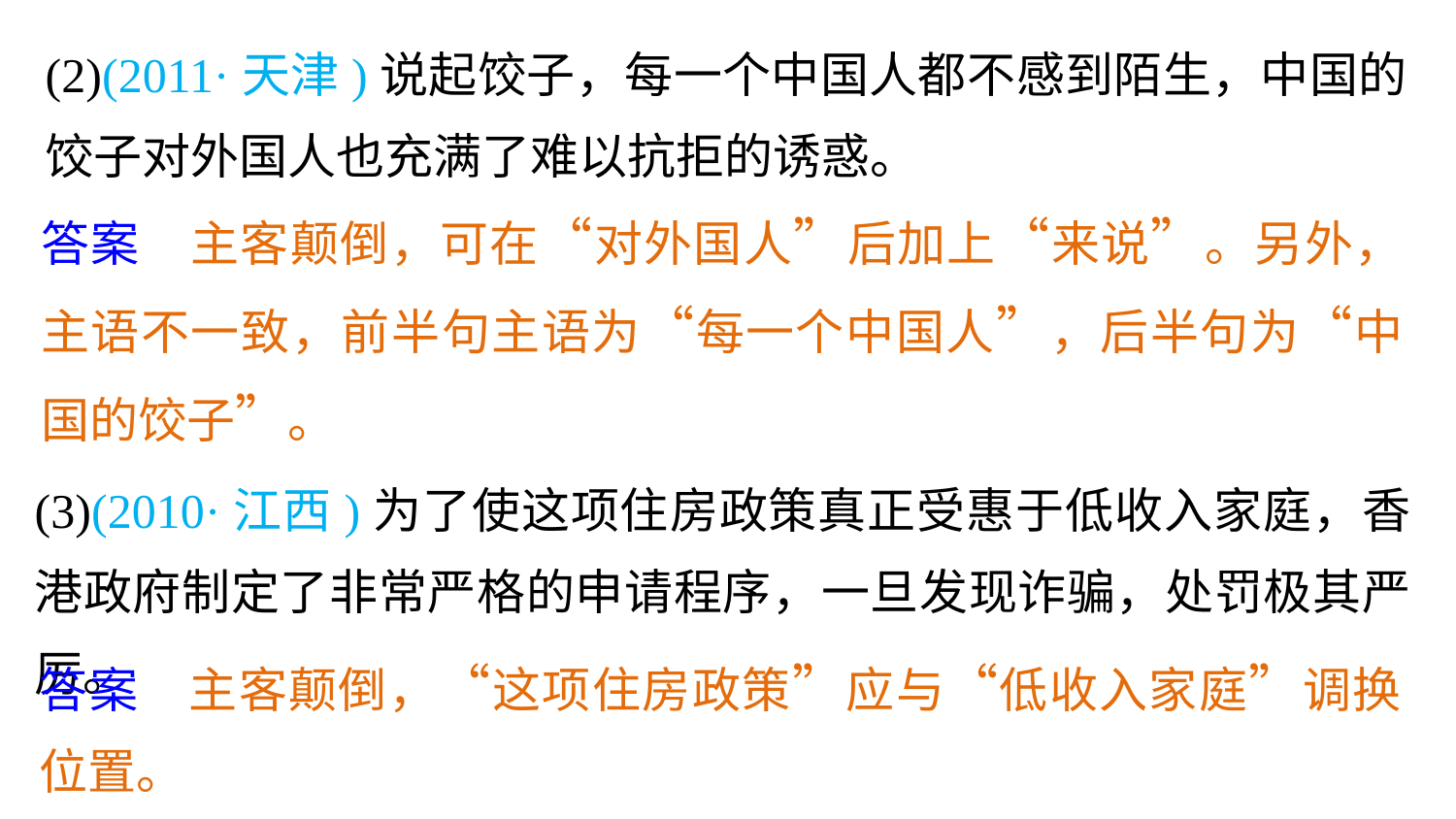

(2)(2011·天津)说起饺子，每一个中国人都不感到陌生，中国的饺子对外国人也充满了难以抗拒的诱惑。
答案　主客颠倒，可在“对外国人”后加上“来说”。另外，主语不一致，前半句主语为“每一个中国人”，后半句为“中国的饺子”。
(3)(2010·江西)为了使这项住房政策真正受惠于低收入家庭，香港政府制定了非常严格的申请程序，一旦发现诈骗，处罚极其严厉。
答案　主客颠倒，“这项住房政策”应与“低收入家庭”调换位置。